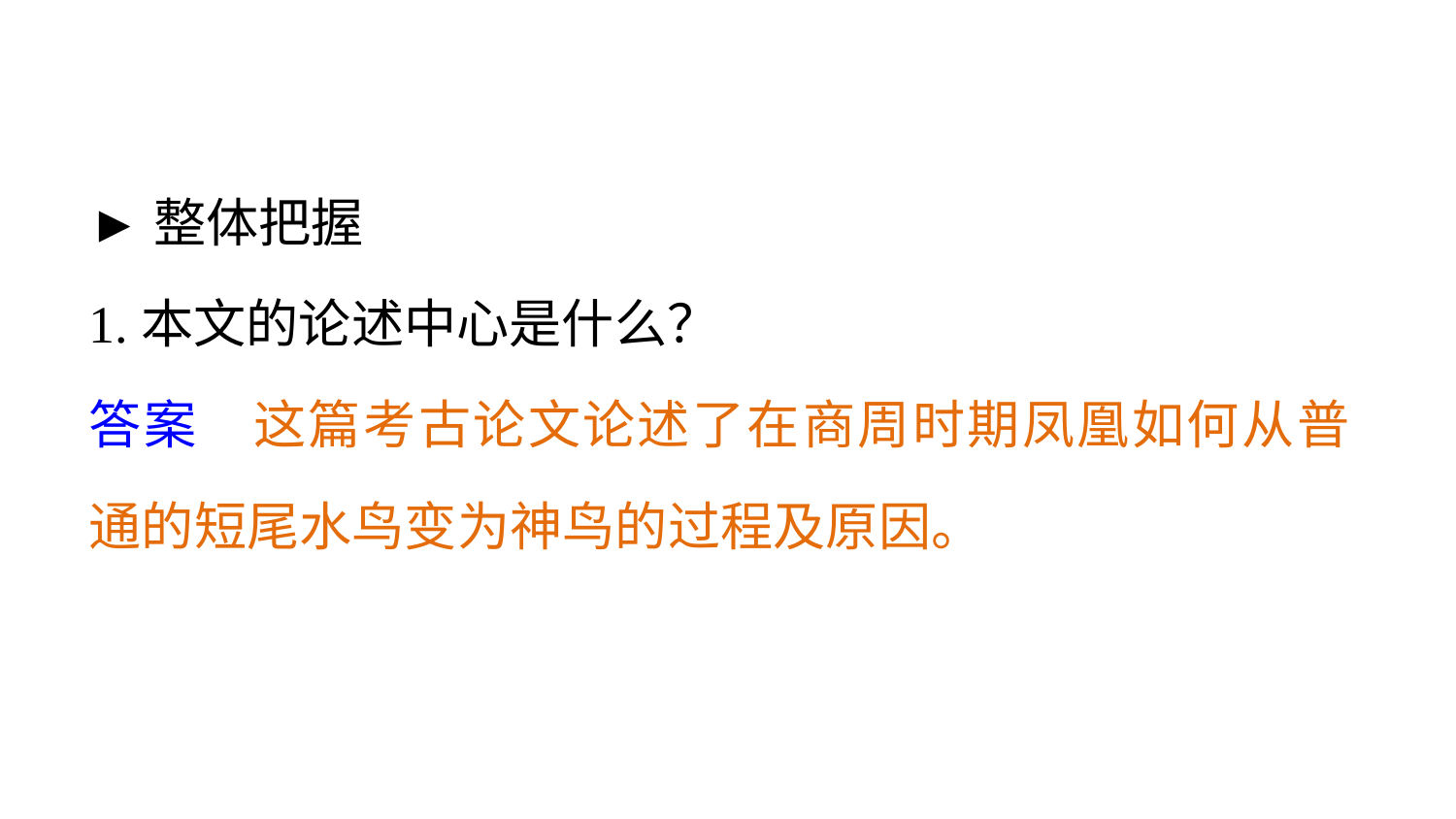

►整体把握
1.本文的论述中心是什么？
答案　这篇考古论文论述了在商周时期凤凰如何从普通的短尾水鸟变为神鸟的过程及原因。